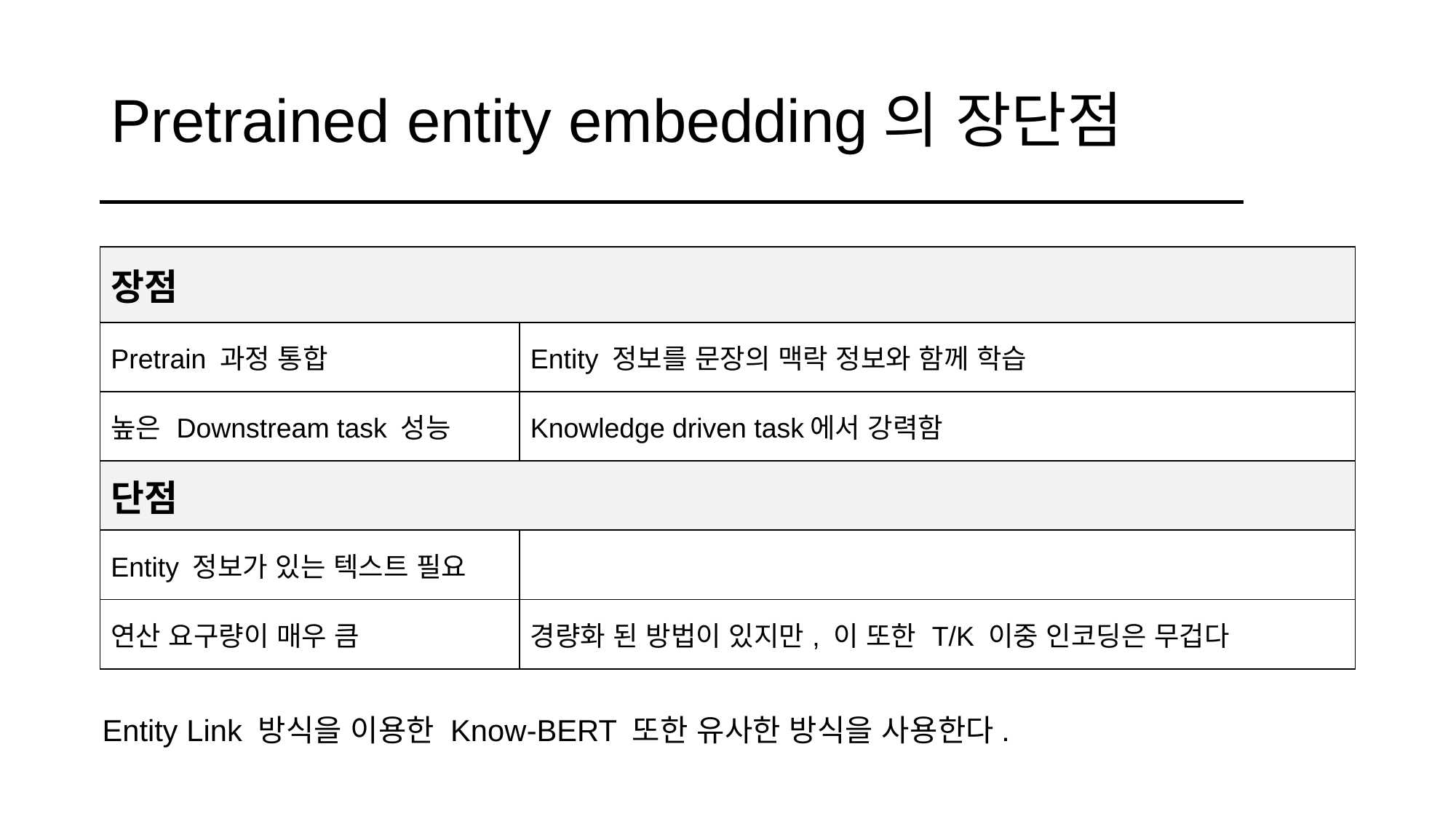

# Pretrained entity embedding의 장단점
| 장점 |  |
| --- | --- |
| Pretrain 과정 통합 | Entity 정보를 문장의 맥락 정보와 함께 학습 |
| 높은 Downstream task 성능 | Knowledge driven task에서 강력함 |
| 단점 |  |
| Entity 정보가 있는 텍스트 필요 |  |
| 연산 요구량이 매우 큼 | 경량화 된 방법이 있지만, 이 또한 T/K 이중 인코딩은 무겁다 |
Entity Link 방식을 이용한 Know-BERT 또한 유사한 방식을 사용한다.